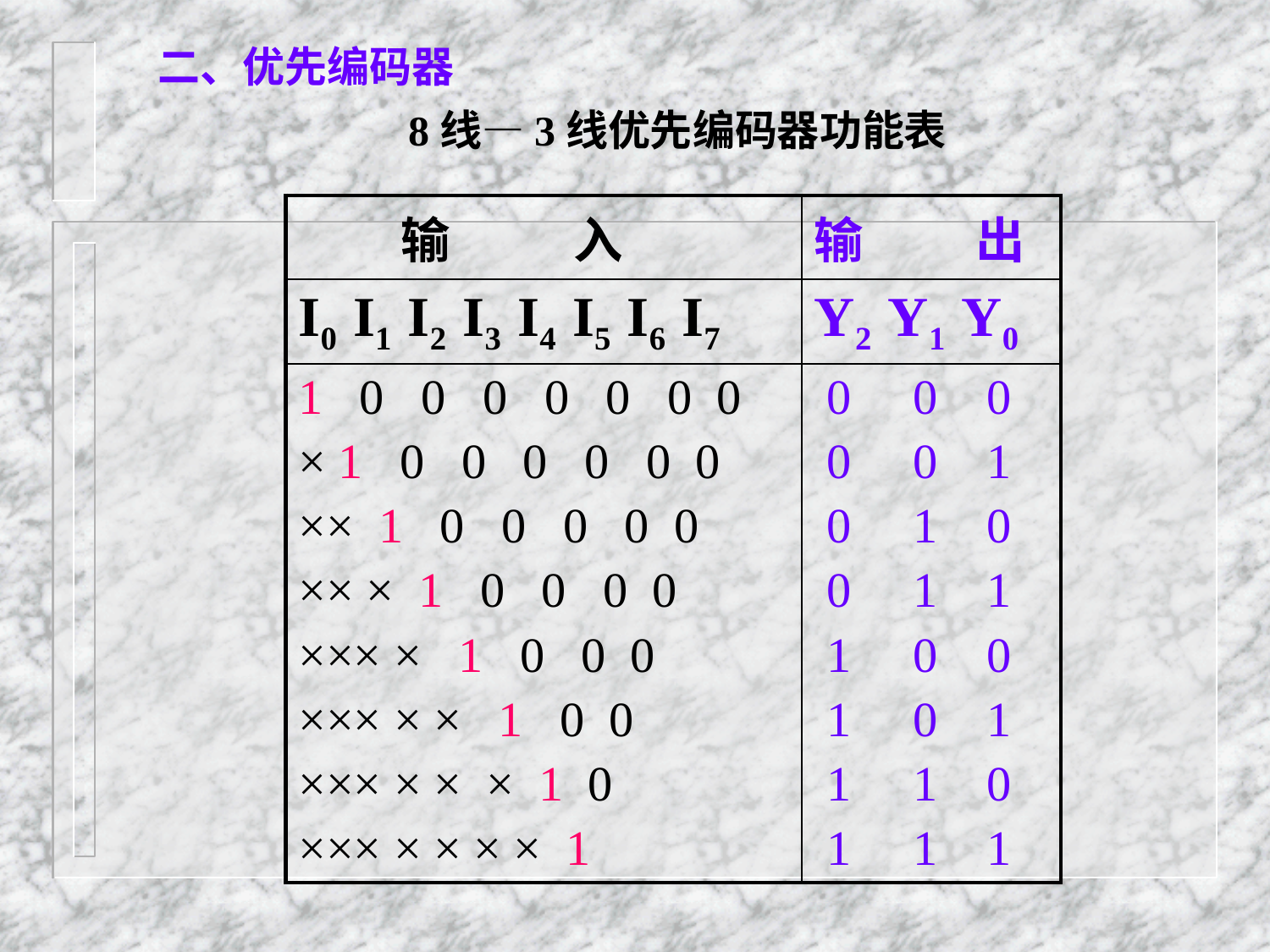

二、优先编码器
8线—3线优先编码器功能表
| 输 入 | 输 出 |
| --- | --- |
| I0 I1 I2 I3 I4 I5 I6 I7 | Y2 Y1 Y0 |
| 1 0 0 0 0 0 0 0 × 1 0 0 0 0 0 0 ×× 1 0 0 0 0 0 ×× × 1 0 0 0 0 ××× × 1 0 0 0 ××× × × 1 0 0 ××× × × × 1 0 ××× × × × × 1 | 0 0 0 0 0 1 0 1 0 0 1 1 1 0 0 1 0 1 1 1 0 1 1 1 |